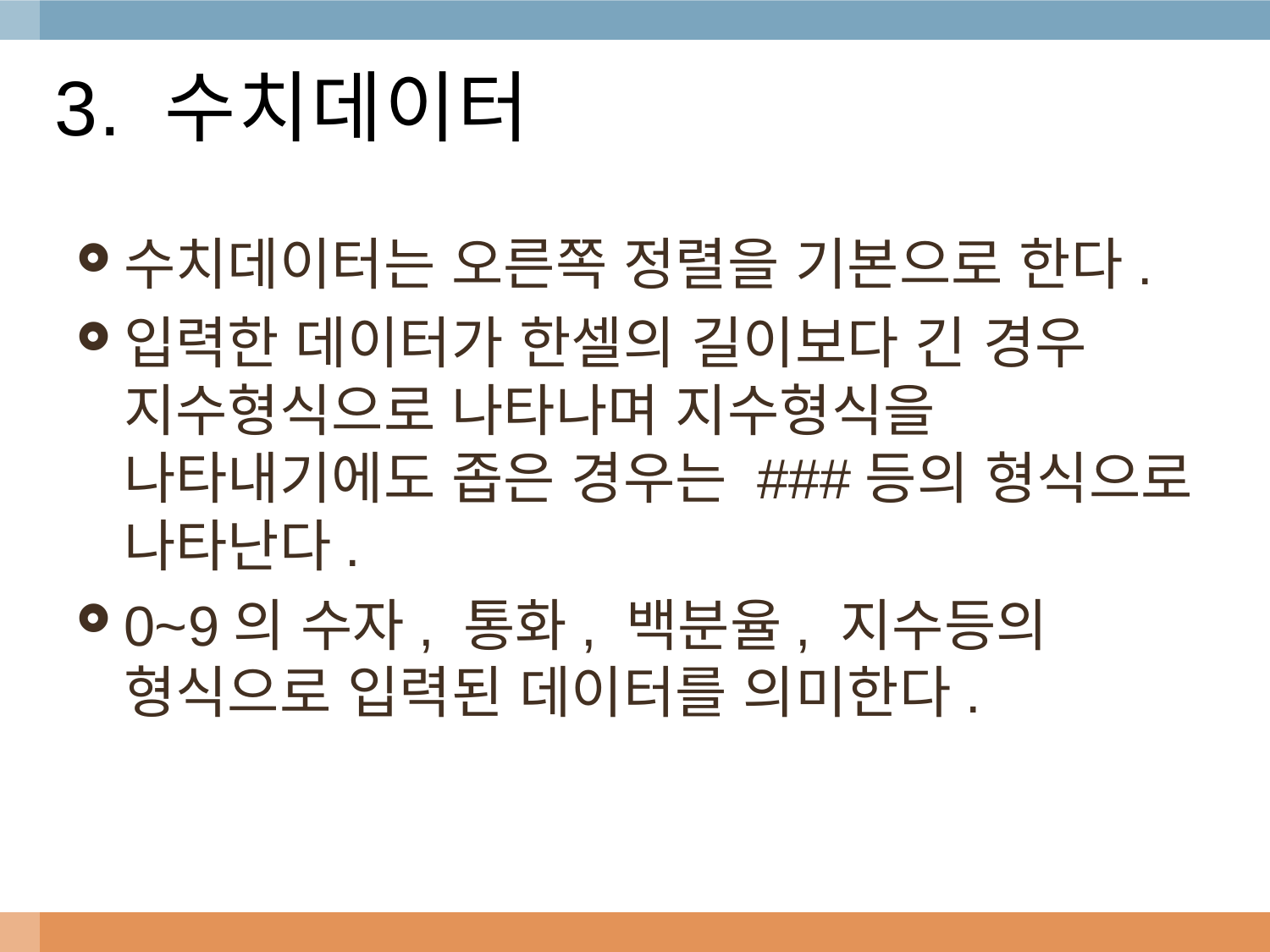

# 3. 수치데이터
수치데이터는 오른쪽 정렬을 기본으로 한다.
입력한 데이터가 한셀의 길이보다 긴 경우 지수형식으로 나타나며 지수형식을 나타내기에도 좁은 경우는 ###등의 형식으로 나타난다.
0~9의 수자, 통화, 백분율, 지수등의 형식으로 입력된 데이터를 의미한다.